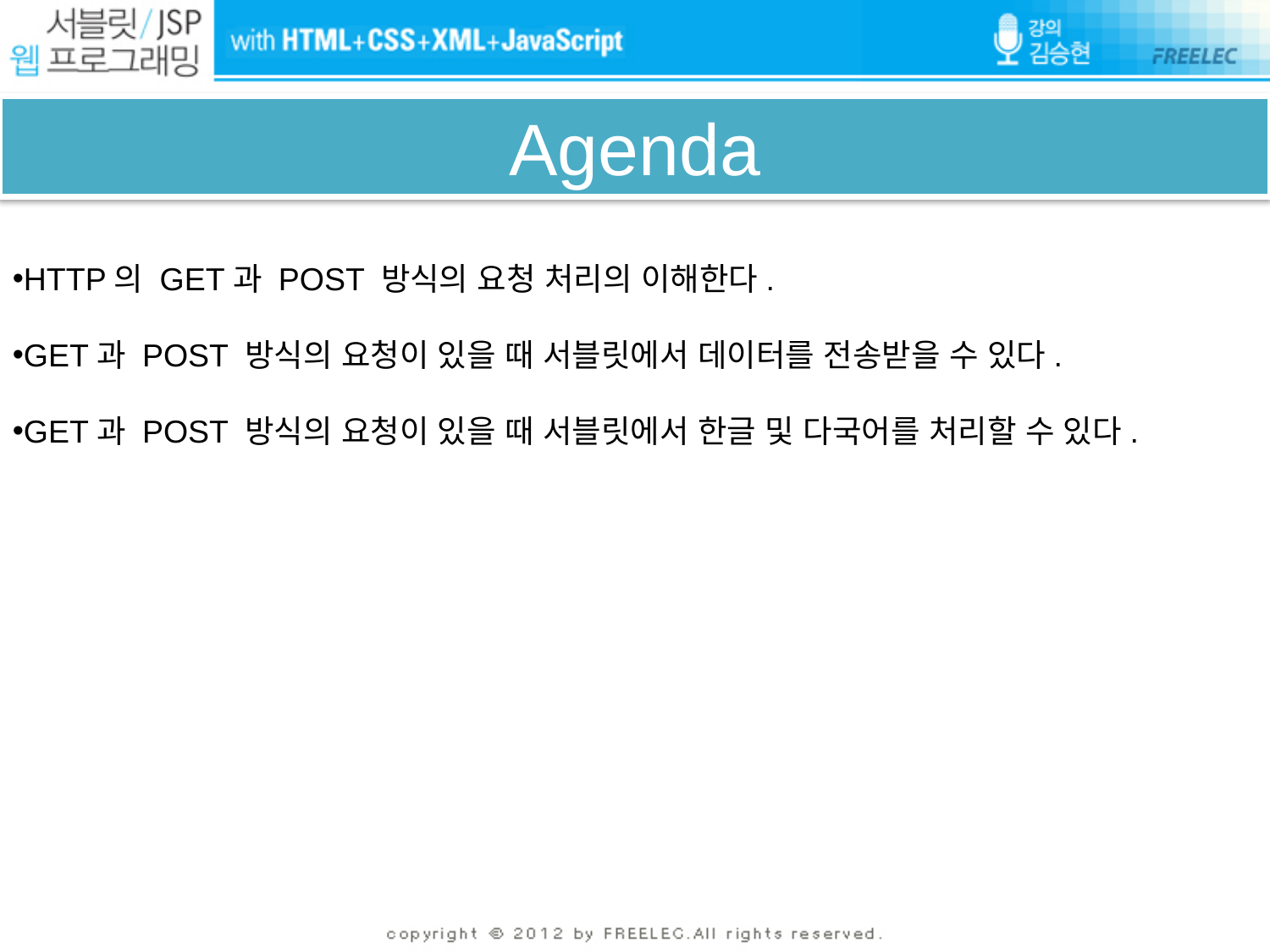

# Agenda
HTTP의 GET과 POST 방식의 요청 처리의 이해한다.

GET과 POST 방식의 요청이 있을 때 서블릿에서 데이터를 전송받을 수 있다.

GET과 POST 방식의 요청이 있을 때 서블릿에서 한글 및 다국어를 처리할 수 있다.